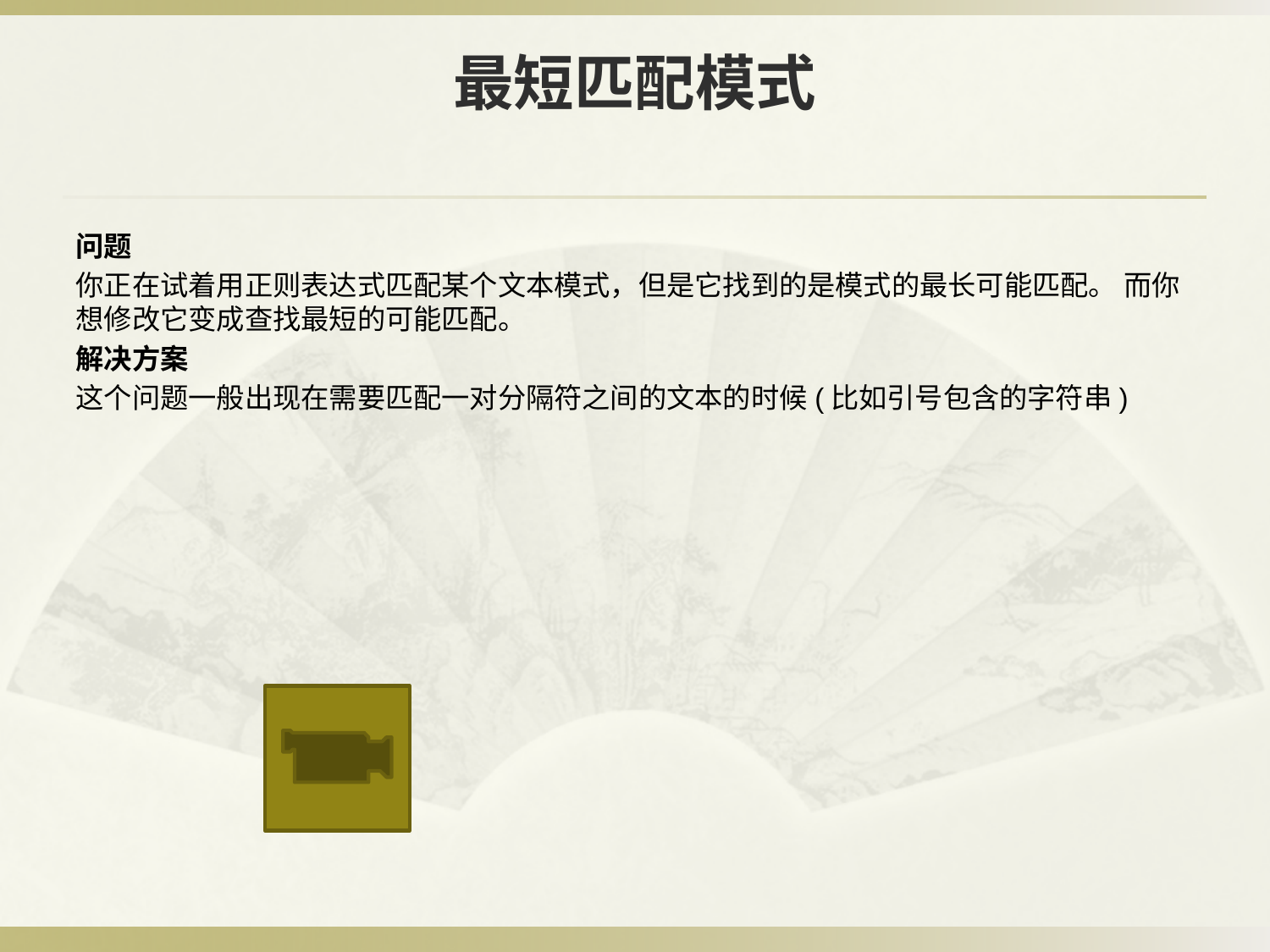

# 最短匹配模式
问题
你正在试着用正则表达式匹配某个文本模式，但是它找到的是模式的最长可能匹配。 而你想修改它变成查找最短的可能匹配。
解决方案
这个问题一般出现在需要匹配一对分隔符之间的文本的时候(比如引号包含的字符串)